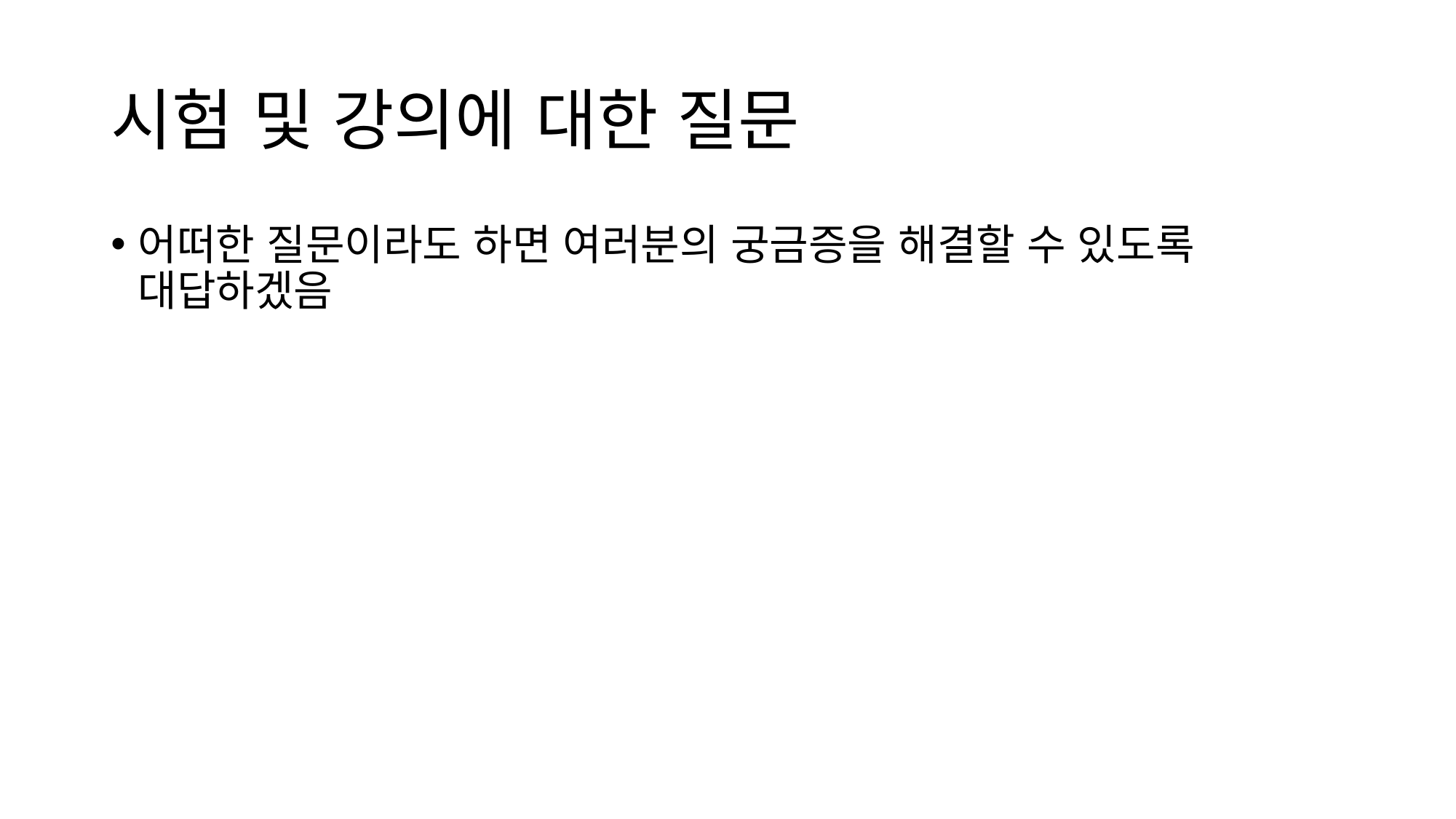

# 시험 및 강의에 대한 질문
어떠한 질문이라도 하면 여러분의 궁금증을 해결할 수 있도록 대답하겠음